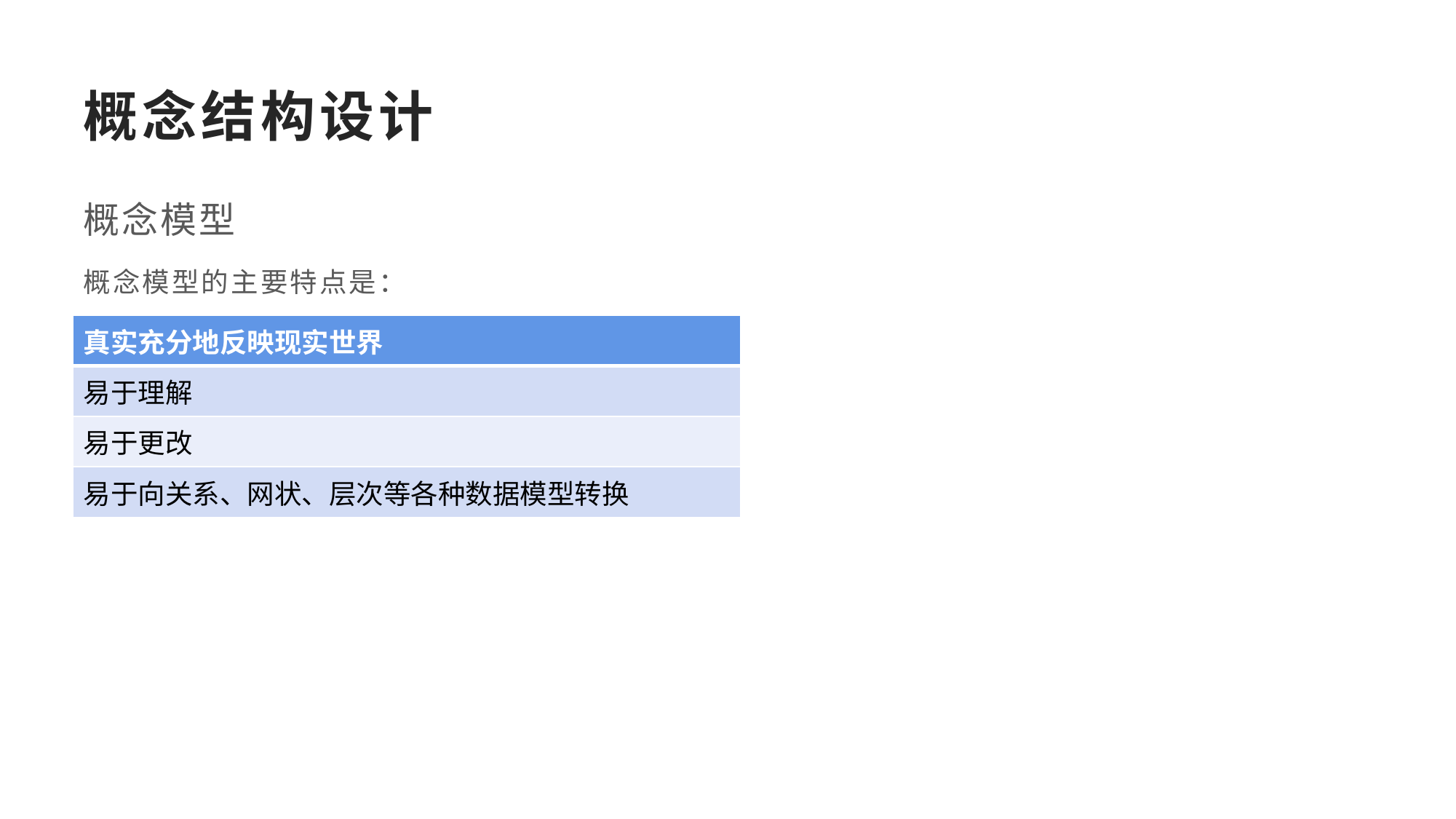

# 概念结构设计
概念模型
概念模型的主要特点是：

| 真实充分地反映现实世界 |
| --- |
| 易于理解 |
| 易于更改 |
| 易于向关系、网状、层次等各种数据模型转换 |